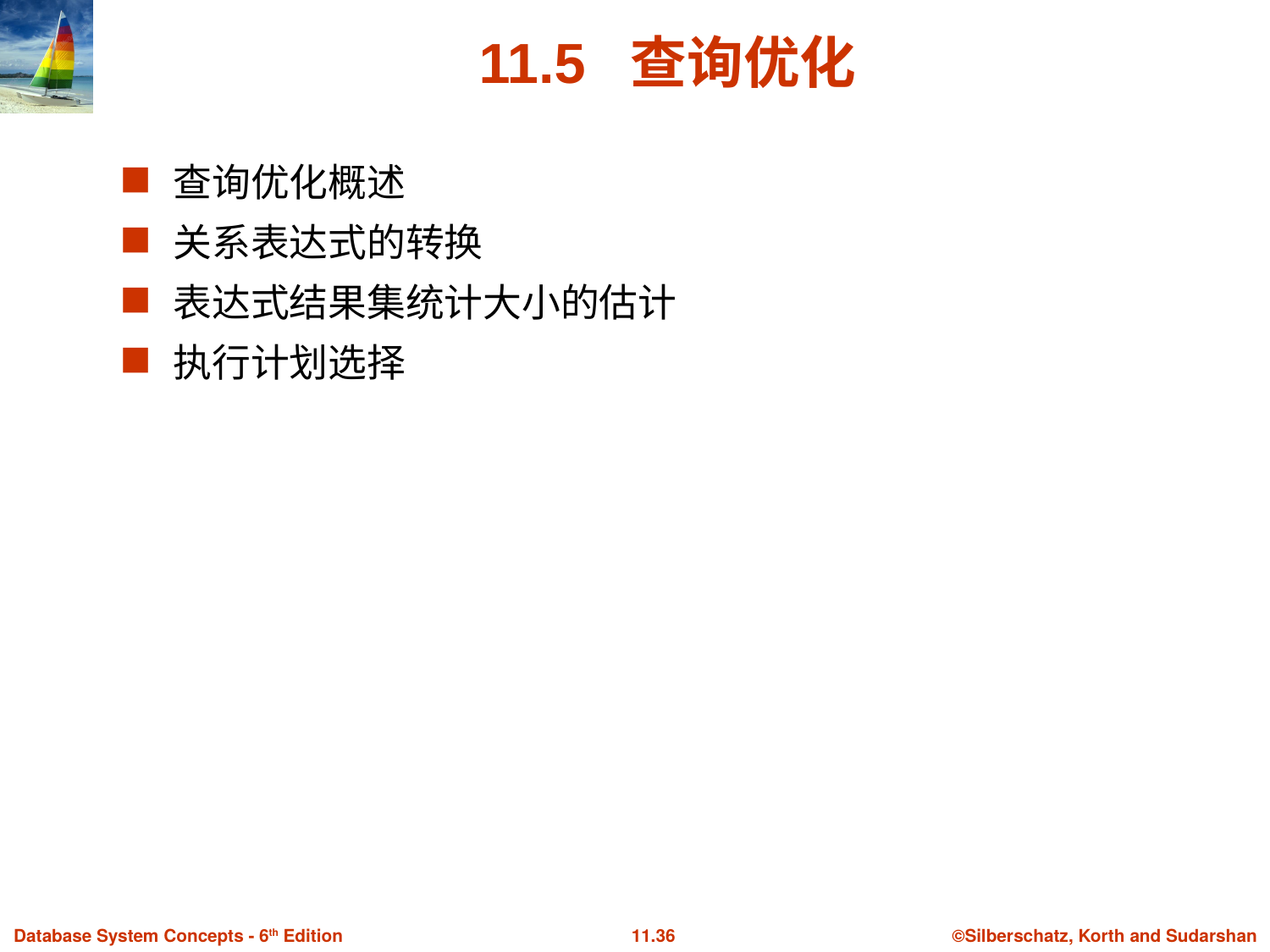

# 11.5  查询优化
查询优化概述
关系表达式的转换
表达式结果集统计大小的估计
执行计划选择